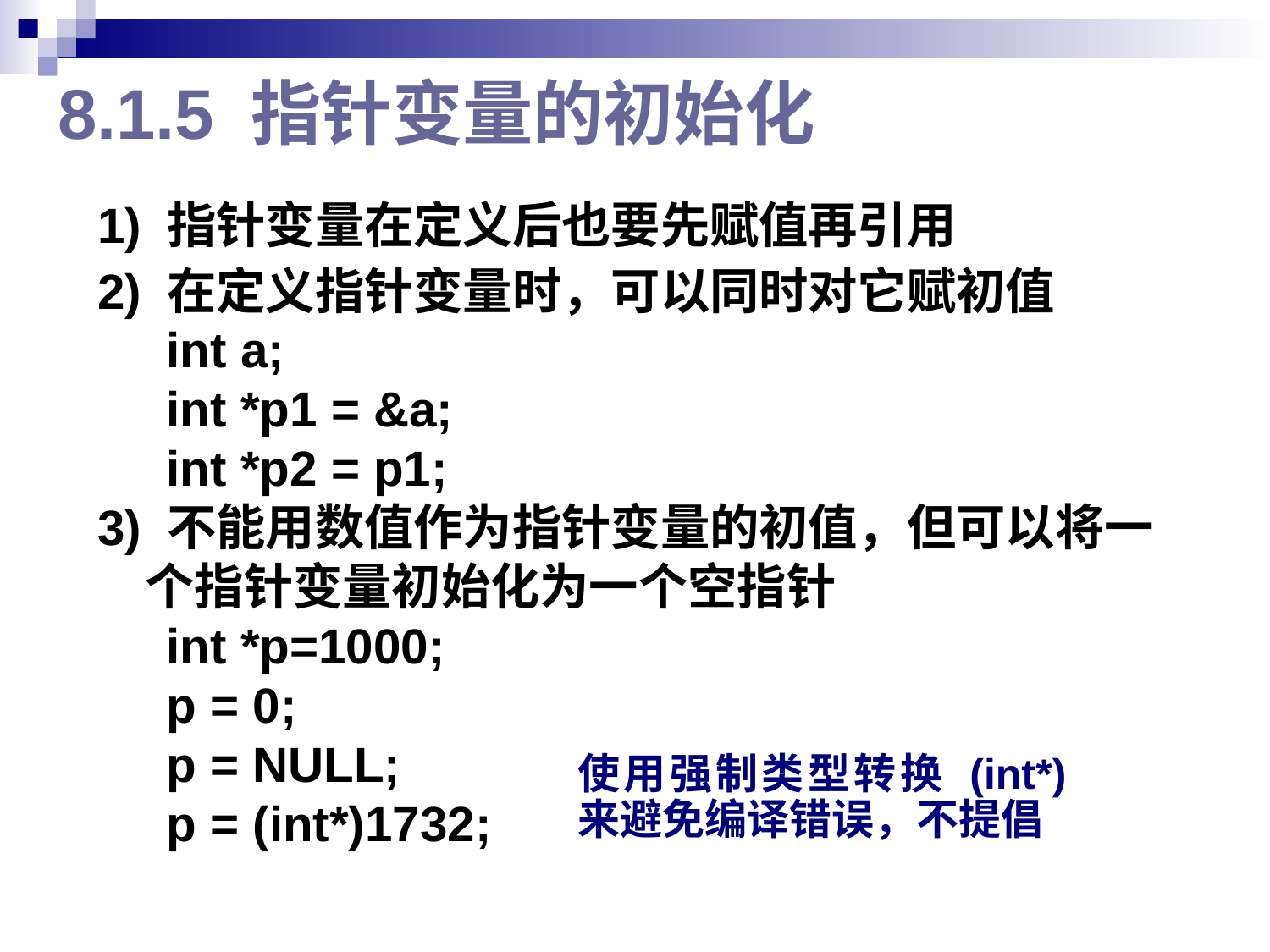

# 8.1.5 指针变量的初始化
1) 指针变量在定义后也要先赋值再引用
2) 在定义指针变量时，可以同时对它赋初值
     int a;
     int *p1 = &a;
     int *p2 = p1;
3) 不能用数值作为指针变量的初值，但可以将一  个指针变量初始化为一个空指针
     int *p=1000;
     p = 0;
     p = NULL;
     p = (int*)1732;
使用强制类型转换 (int*) 来避免编译错误，不提倡